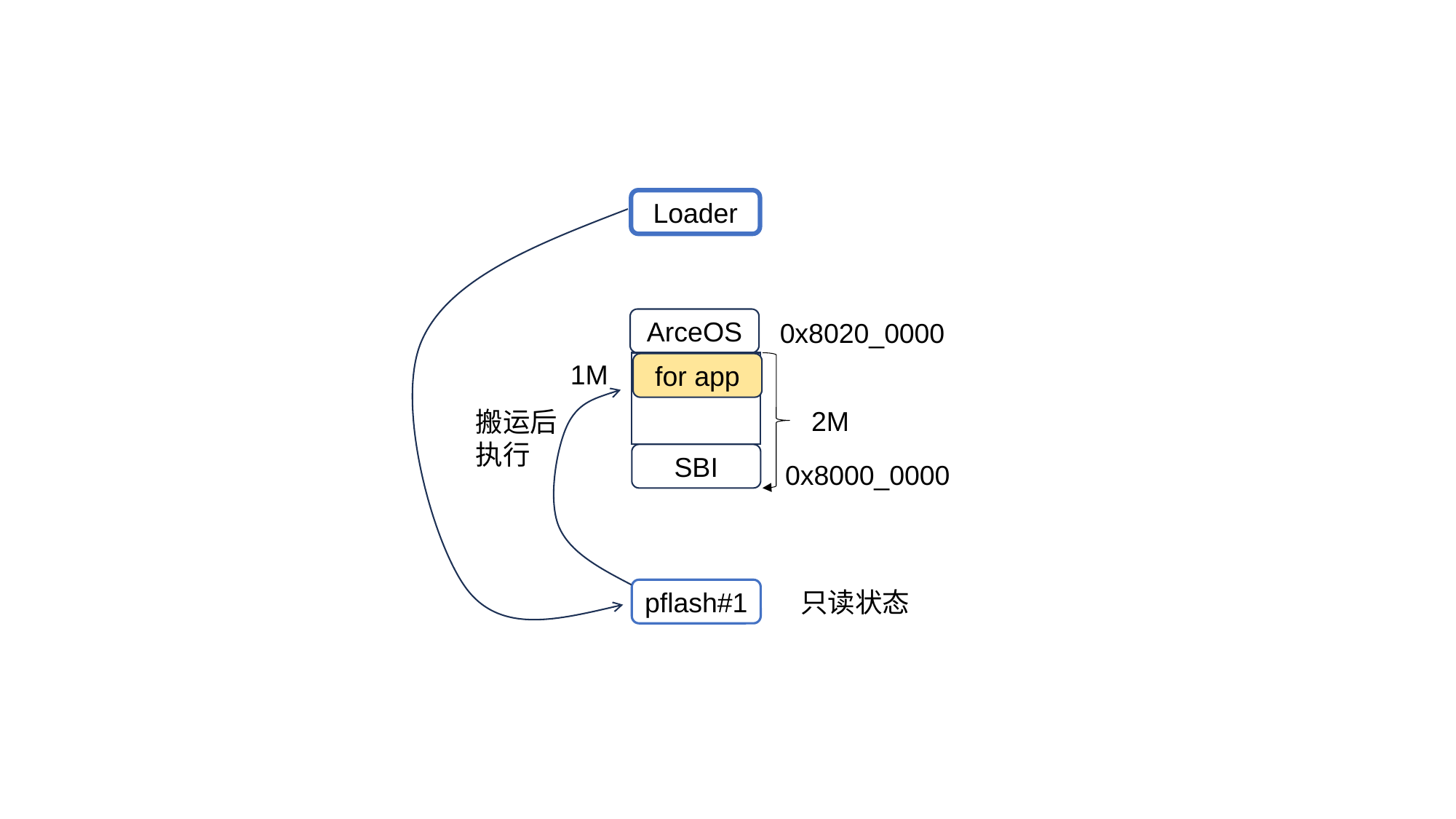

Loader

ArceOS
0x8020_0000
1M

for app

2M
搬运后执行
SBI
0x8000_0000
pflash#1
只读状态